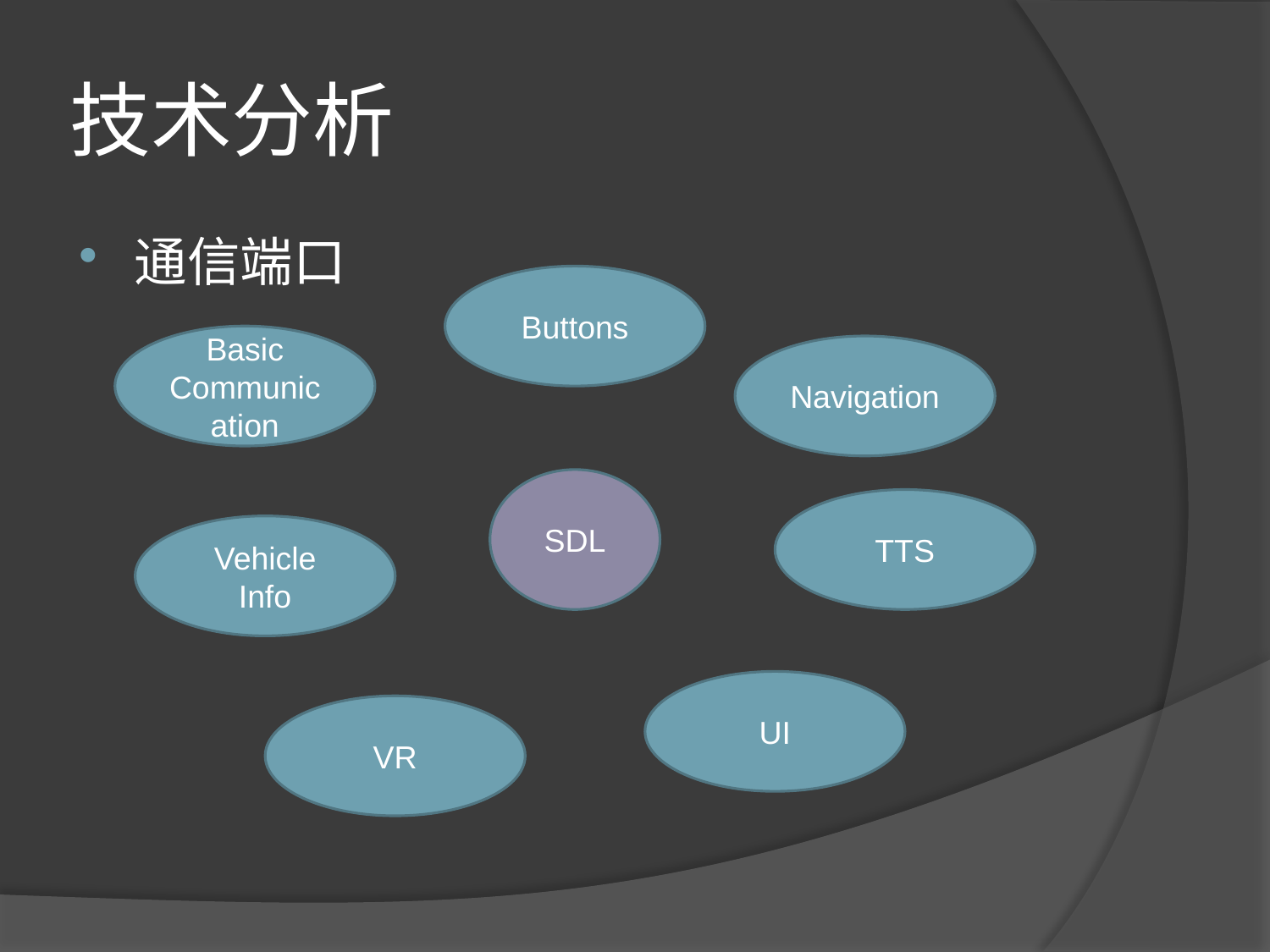

# 技术分析
通信端口
Buttons
Basic Communication
Navigation
SDL
TTS
Vehicle Info
UI
VR